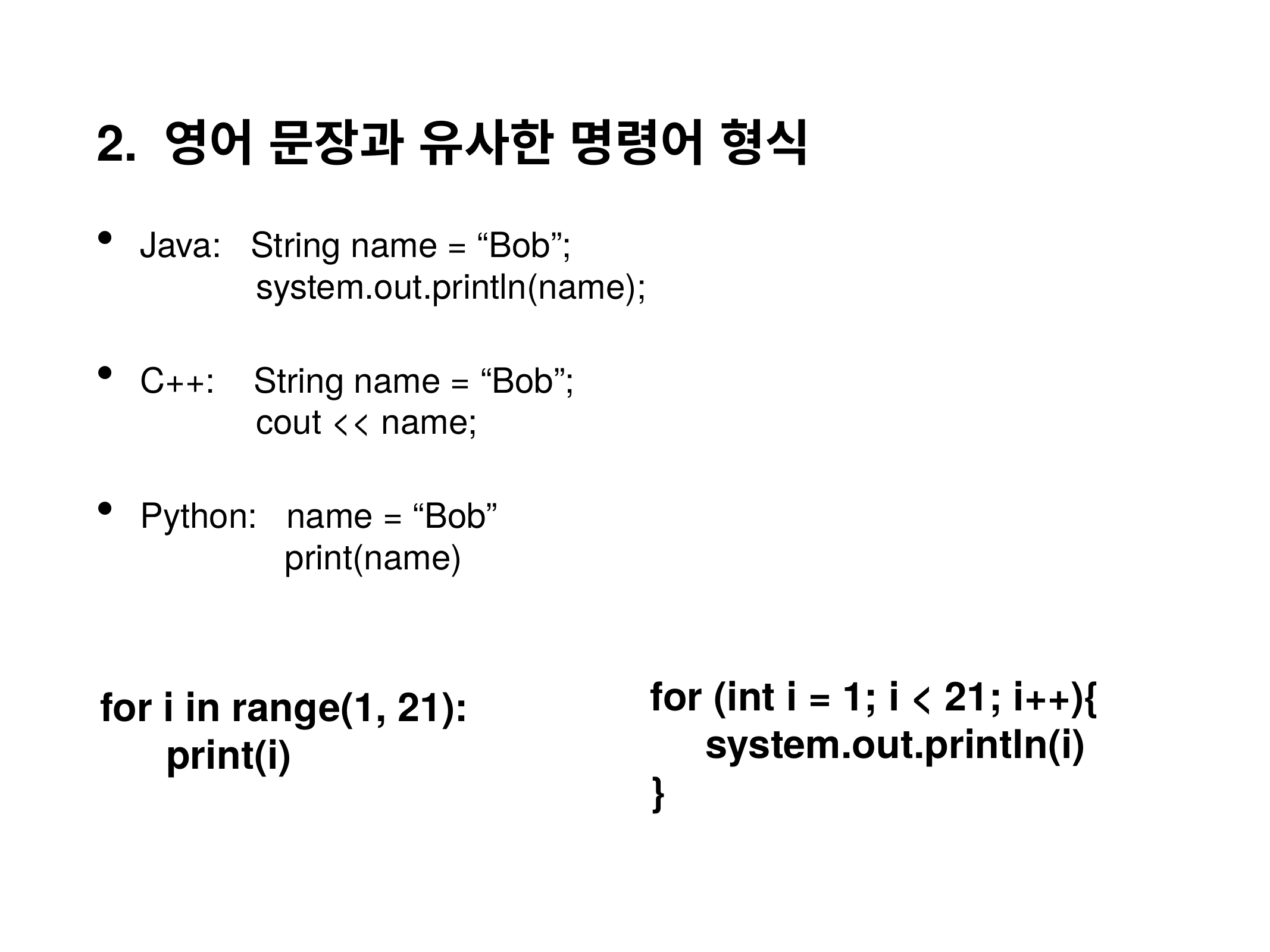

2. 영어 문장과 유사한 명령어 형식
Java:   String name = “Bob”;
            system.out.println(name);
C++:    String name = “Bob”;
            cout << name;
Python:   name = “Bob”
               print(name)
for (int i = 1; i < 21; i++){
     system.out.println(i)
}
for i in range(1, 21):
      print(i)